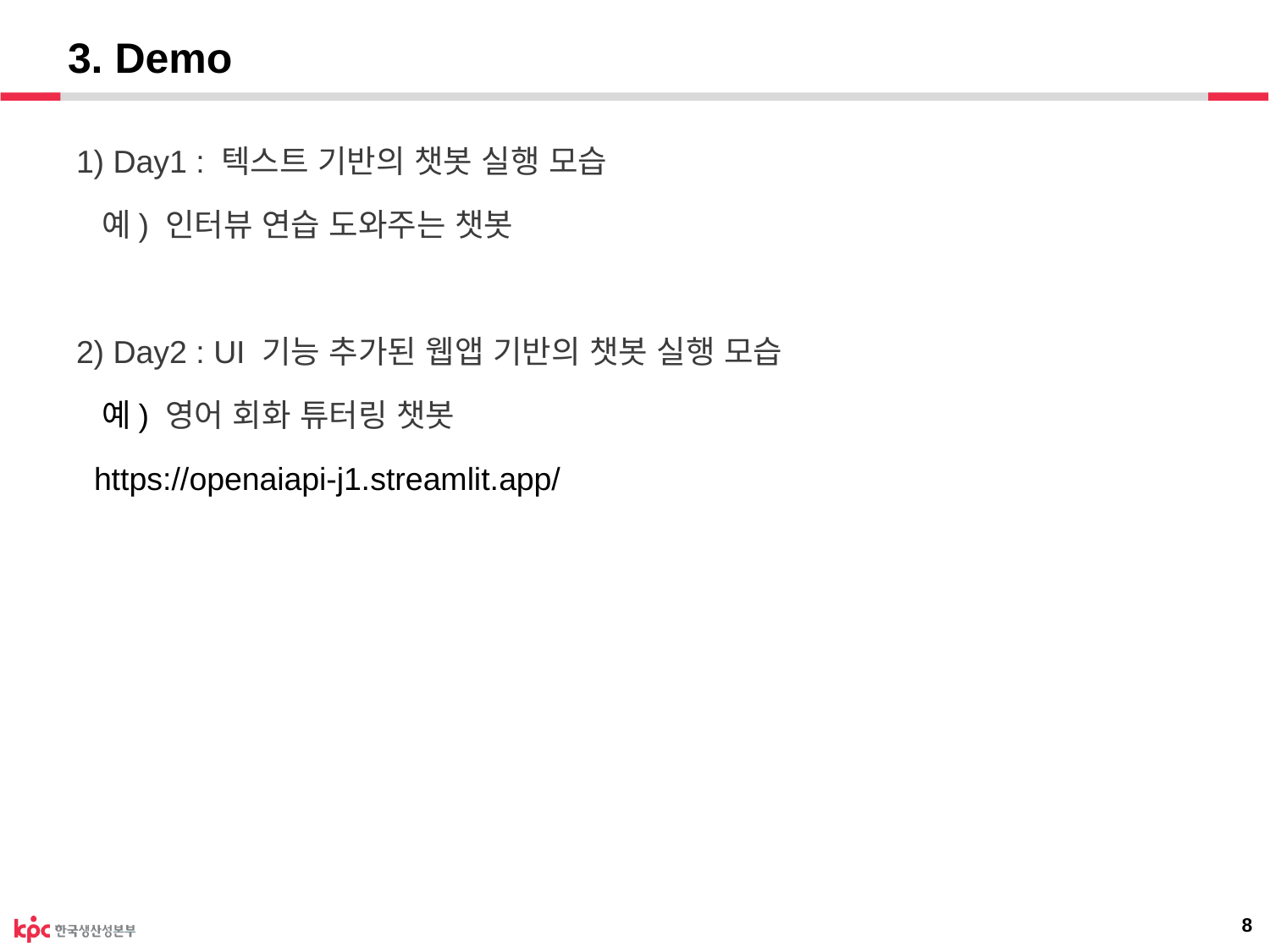

# 3. Demo
1) Day1 : 텍스트 기반의 챗봇 실행 모습
  예) 인터뷰 연습 도와주는 챗봇

2) Day2 : UI 기능 추가된 웹앱 기반의 챗봇 실행 모습
  예) 영어 회화 튜터링 챗봇
  https://openaiapi-j1.streamlit.app/